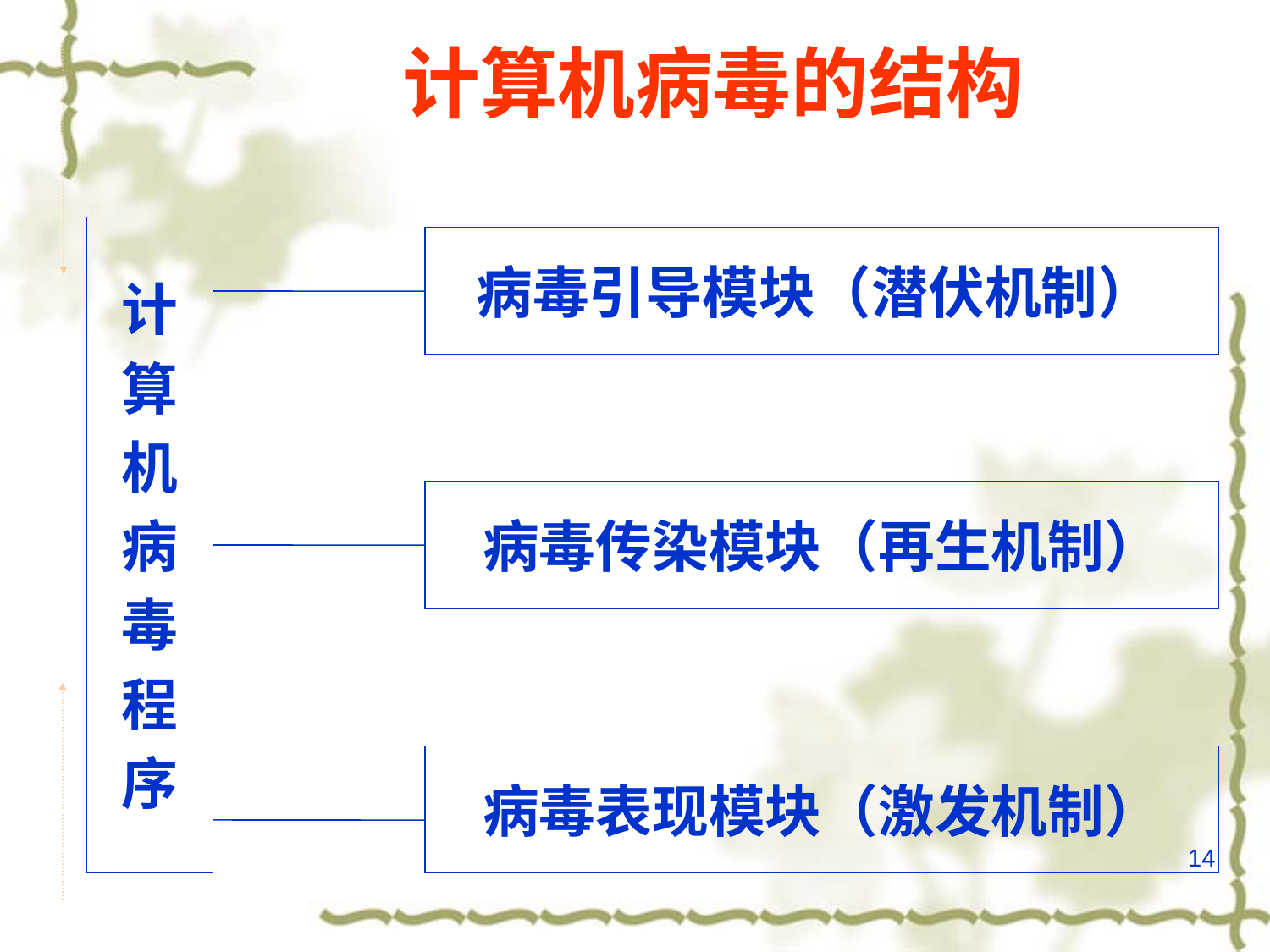

# 计算机病毒的结构
计
算
机
病
毒
程
序
病毒引导模块（潜伏机制）

病毒传染模块（再生机制）

病毒表现模块（激发机制）

14